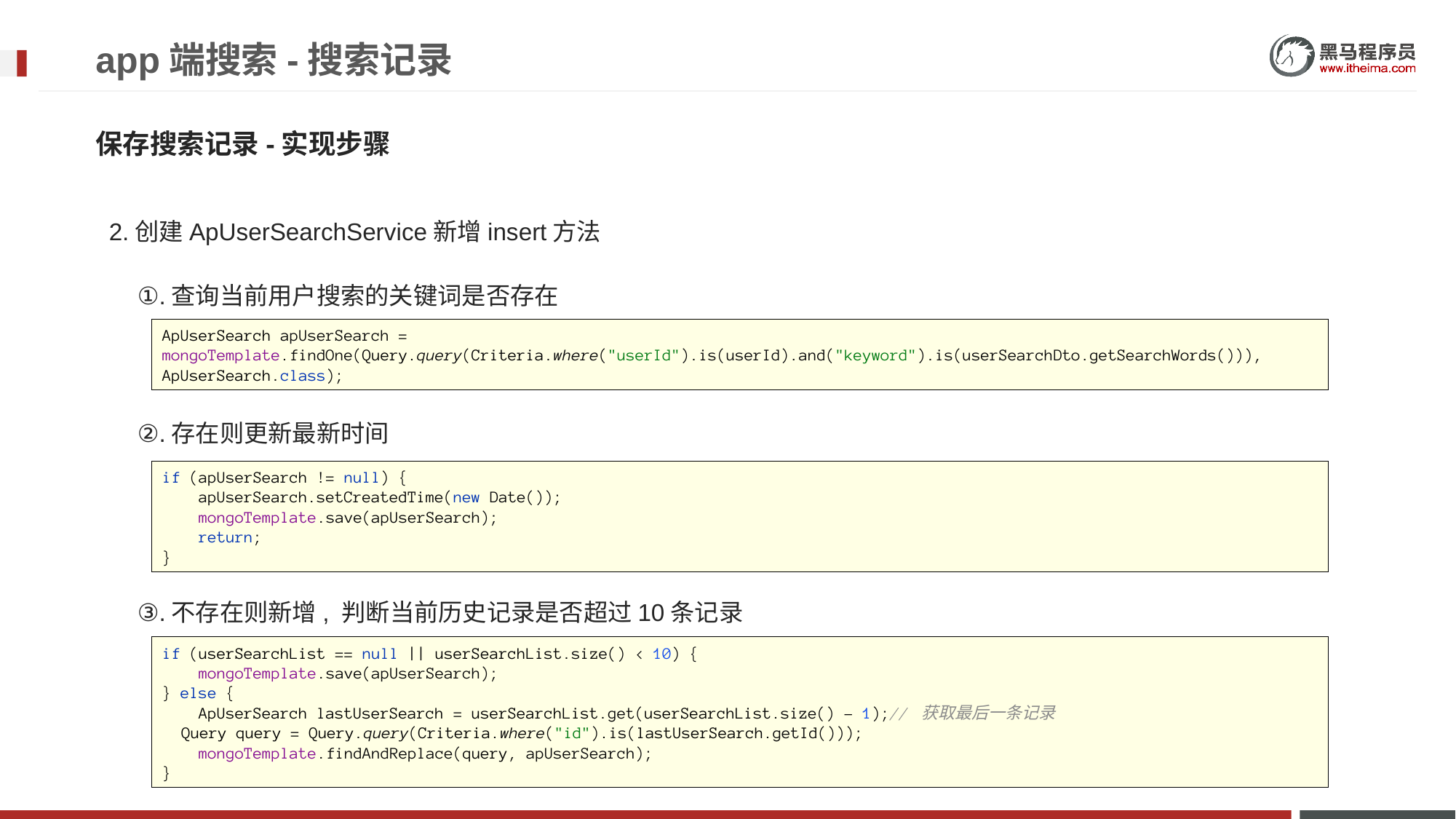

# app端搜索-搜索记录
保存搜索记录-实现步骤
2.创建ApUserSearchService新增insert方法

①.查询当前用户搜索的关键词是否存在

ApUserSearch apUserSearch = mongoTemplate.findOne(Query.query(Criteria.where("userId").is(userId).and("keyword").is(userSearchDto.getSearchWords())), ApUserSearch.class);
②.存在则更新最新时间
if (apUserSearch != null) {
    apUserSearch.setCreatedTime(new Date());
    mongoTemplate.save(apUserSearch);
    return;
}
③.不存在则新增, 判断当前历史记录是否超过10条记录
if (userSearchList == null || userSearchList.size() < 10) {
    mongoTemplate.save(apUserSearch);
} else {
    ApUserSearch lastUserSearch = userSearchList.get(userSearchList.size() - 1);// 获取最后一条记录
    Query query = Query.query(Criteria.where("id").is(lastUserSearch.getId()));
    mongoTemplate.findAndReplace(query, apUserSearch);
}